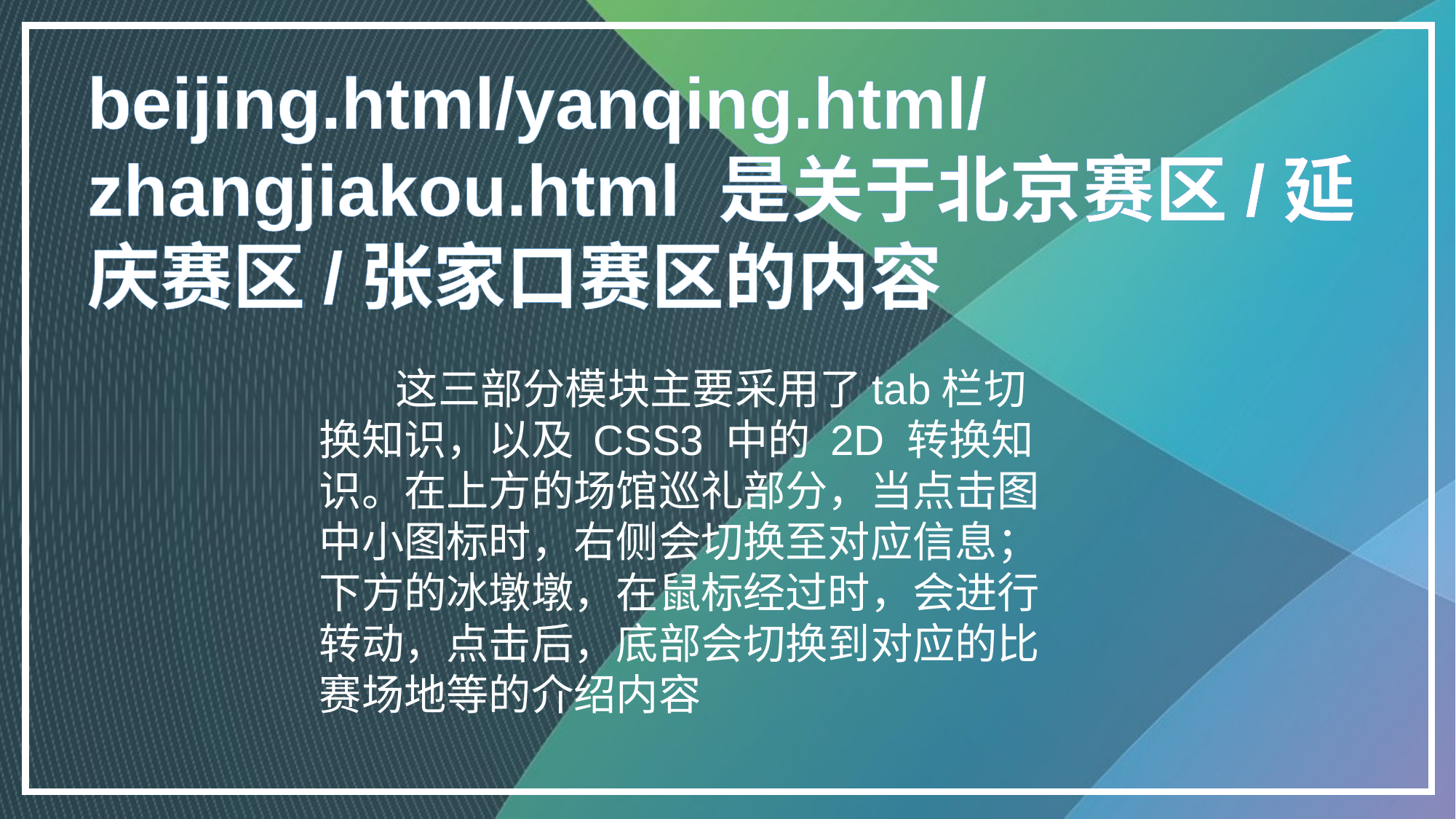

beijing.html/yanqing.html/zhangjiakou.html 是关于北京赛区/延庆赛区/张家口赛区的内容
       这三部分模块主要采用了tab栏切换知识，以及 CSS3 中的 2D 转换知识。在上方的场馆巡礼部分，当点击图中小图标时，右侧会切换至对应信息；下方的冰墩墩，在鼠标经过时，会进行转动，点击后，底部会切换到对应的比赛场地等的介绍内容